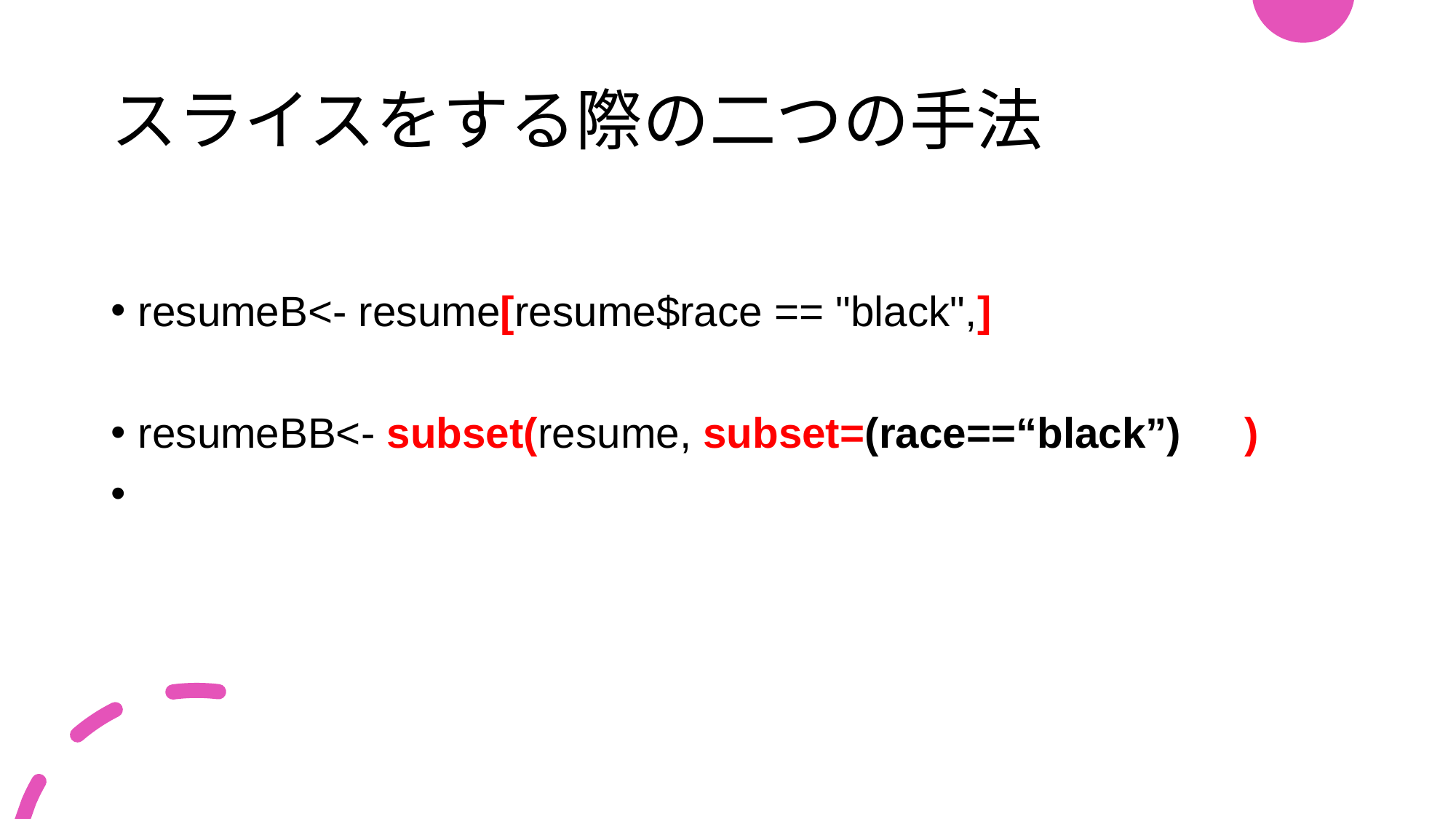

# スライスをする際の二つの手法

resumeB<- resume[resume$race == "black",]

resumeBB<- subset(resume, subset=(race==“black”)　)